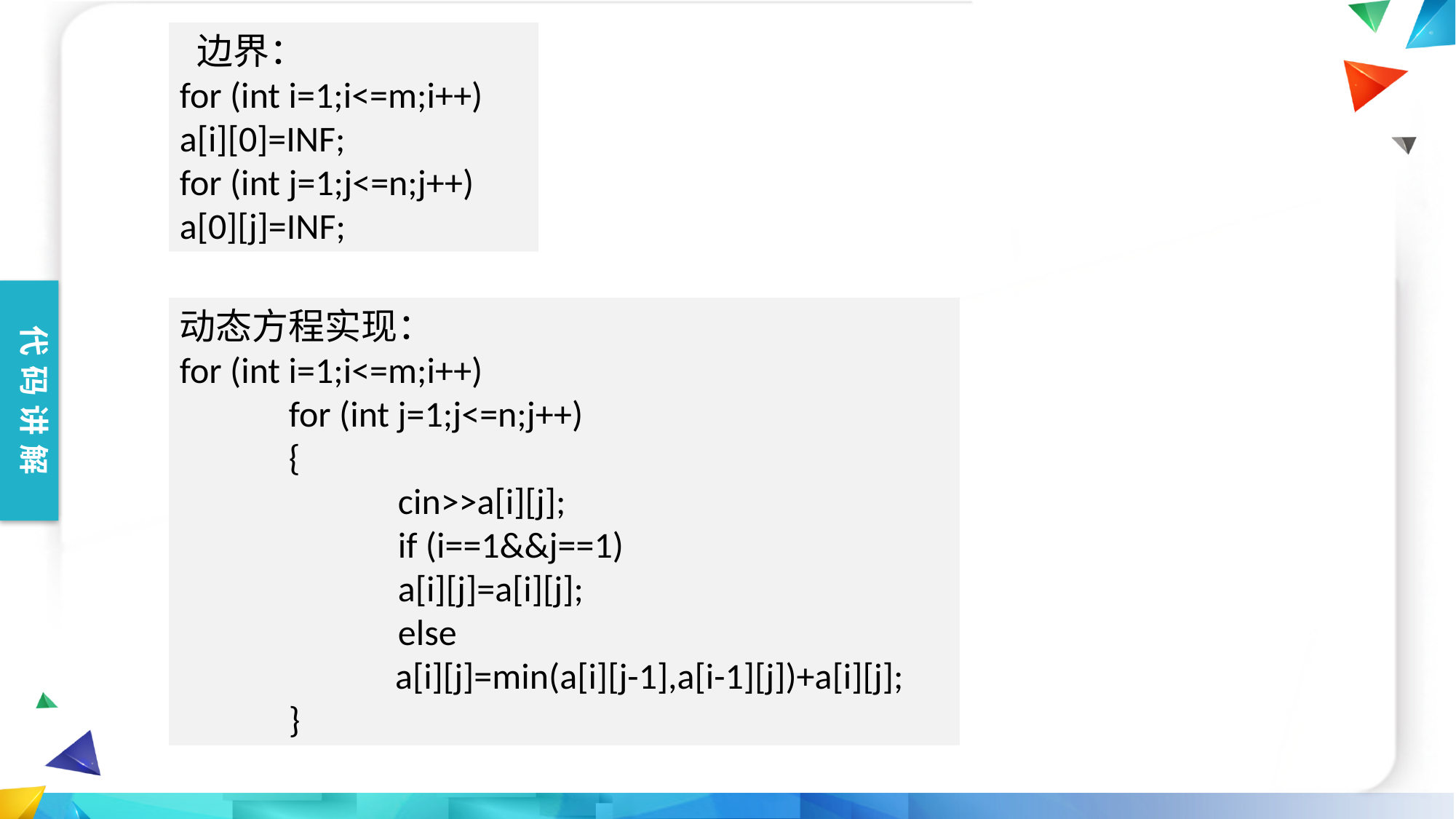

边界：
for (int i=1;i<=m;i++) a[i][0]=INF;
for (int j=1;j<=n;j++) a[0][j]=INF;
动态方程实现：
for (int i=1;i<=m;i++)
	for (int j=1;j<=n;j++)
	{
		cin>>a[i][j];
		if (i==1&&j==1) 					a[i][j]=a[i][j];
		else
	             a[i][j]=min(a[i][j-1],a[i-1][j])+a[i][j];
	}